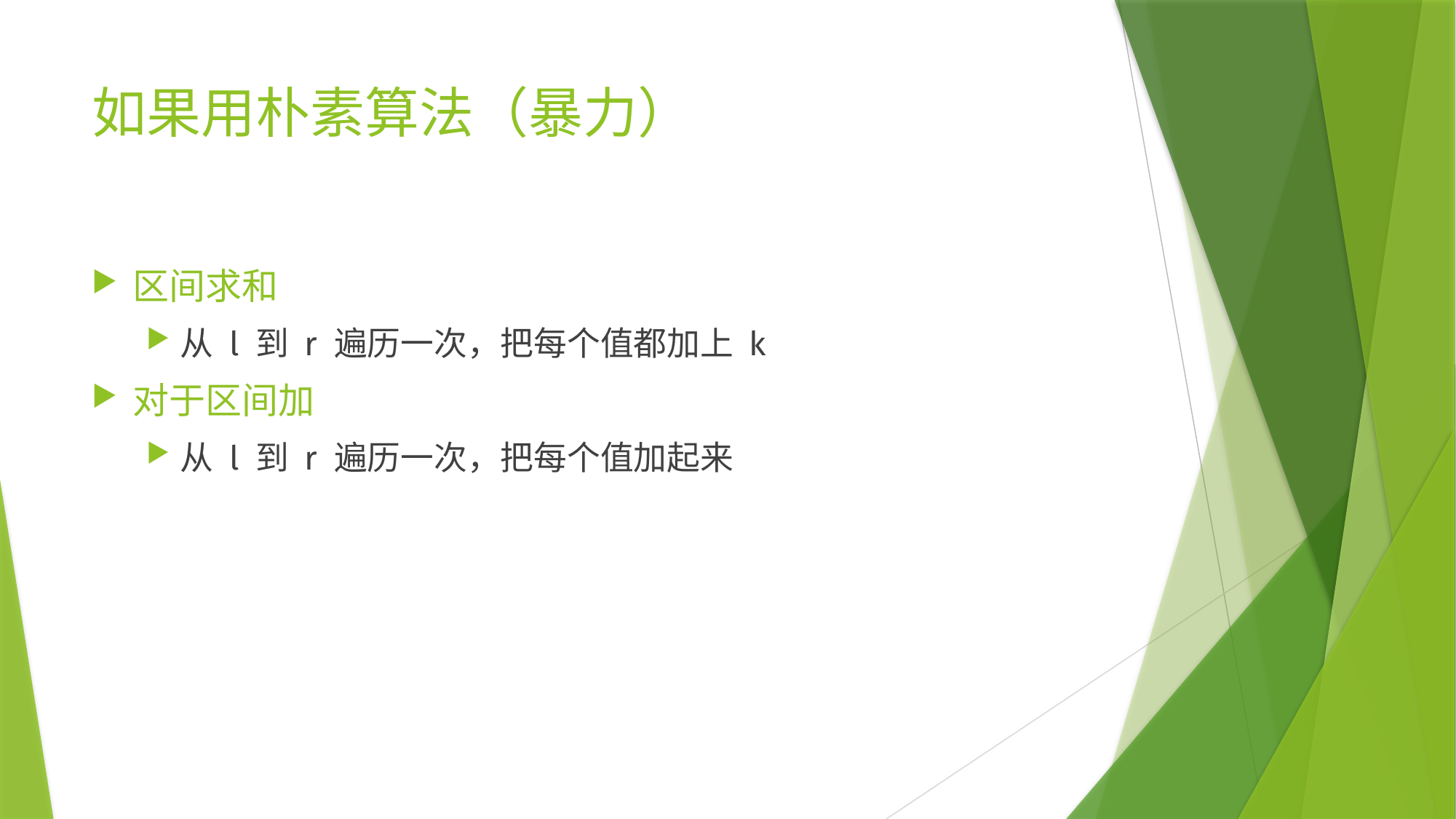

# 如果用朴素算法（暴力）
区间求和
从 l 到 r 遍历一次，把每个值都加上 k
对于区间加
从 l 到 r 遍历一次，把每个值加起来